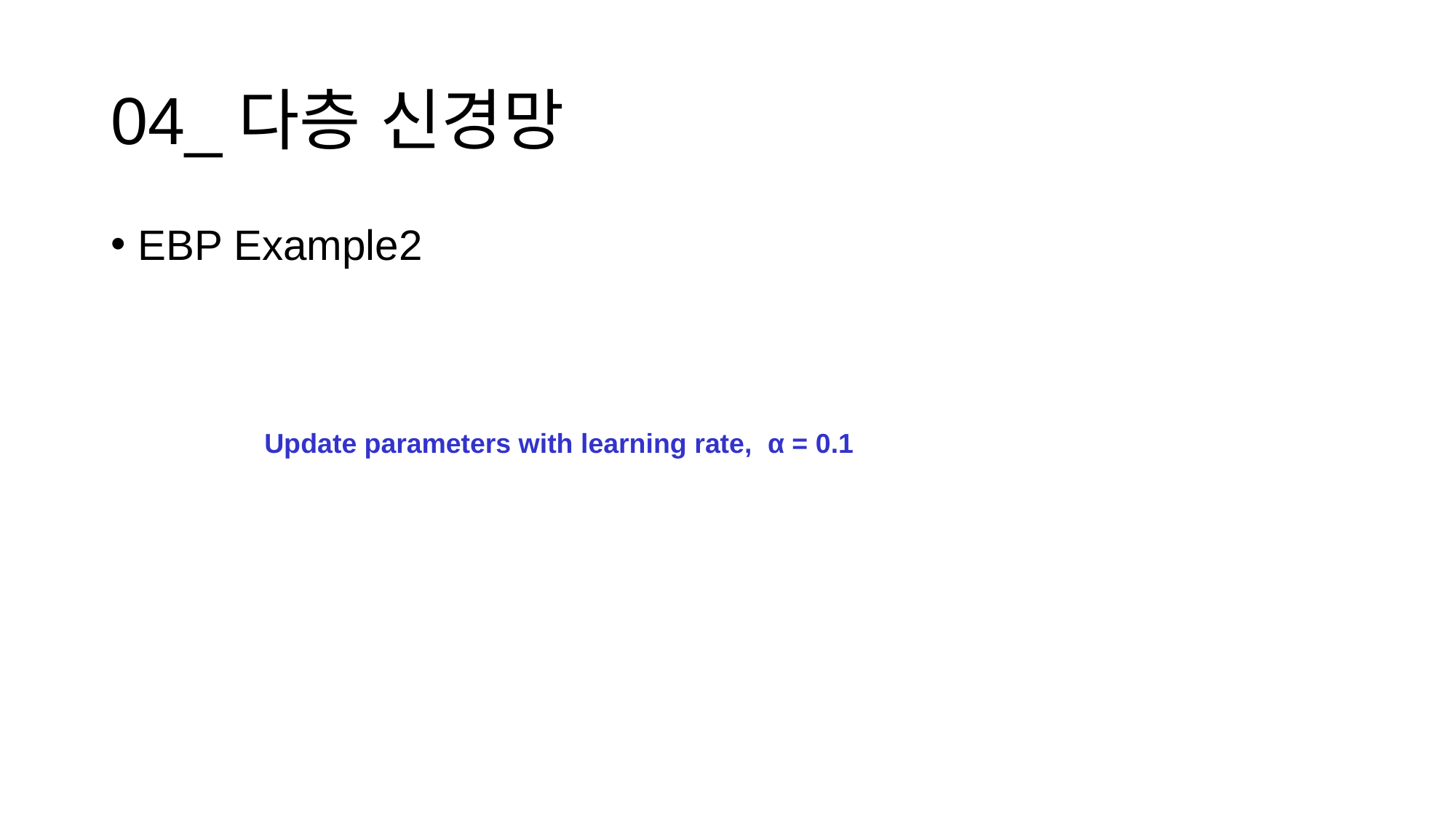

# 04_다층 신경망
EBP Example2
Update parameters with learning rate,  α = 0.1